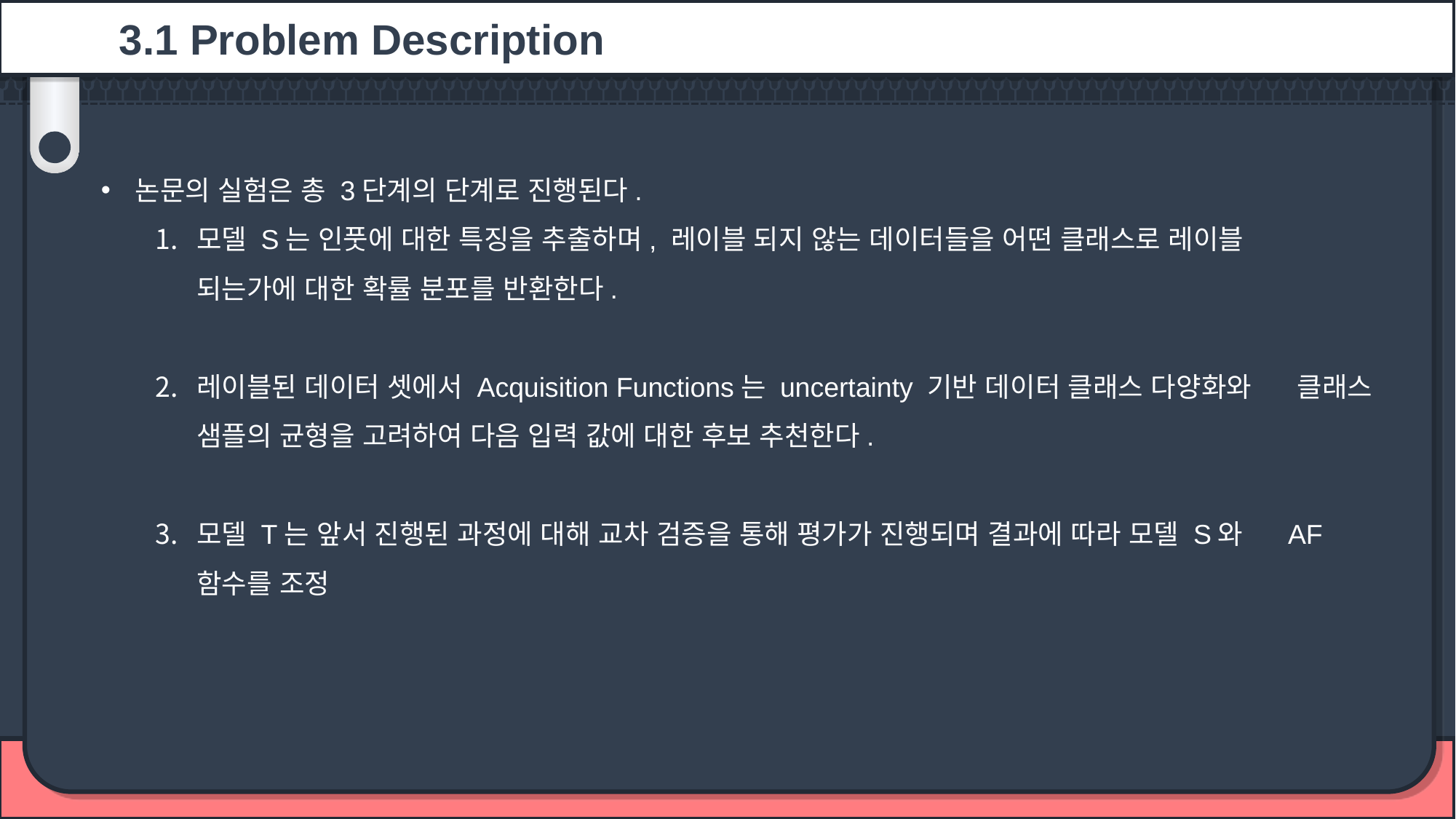

3.1 Problem Description

논문의 실험은 총 3단계의 단계로 진행된다.
모델 S는 인풋에 대한 특징을 추출하며, 레이블 되지 않는 데이터들을 어떤 클래스로 레이블      되는가에 대한 확률 분포를 반환한다.

레이블된 데이터 셋에서 Acquisition Functions는 uncertainty 기반 데이터 클래스 다양화와      클래스 샘플의 균형을 고려하여 다음 입력 값에 대한 후보 추천한다.

모델 T는 앞서 진행된 과정에 대해 교차 검증을 통해 평가가 진행되며 결과에 따라 모델 S와     AF 함수를 조정